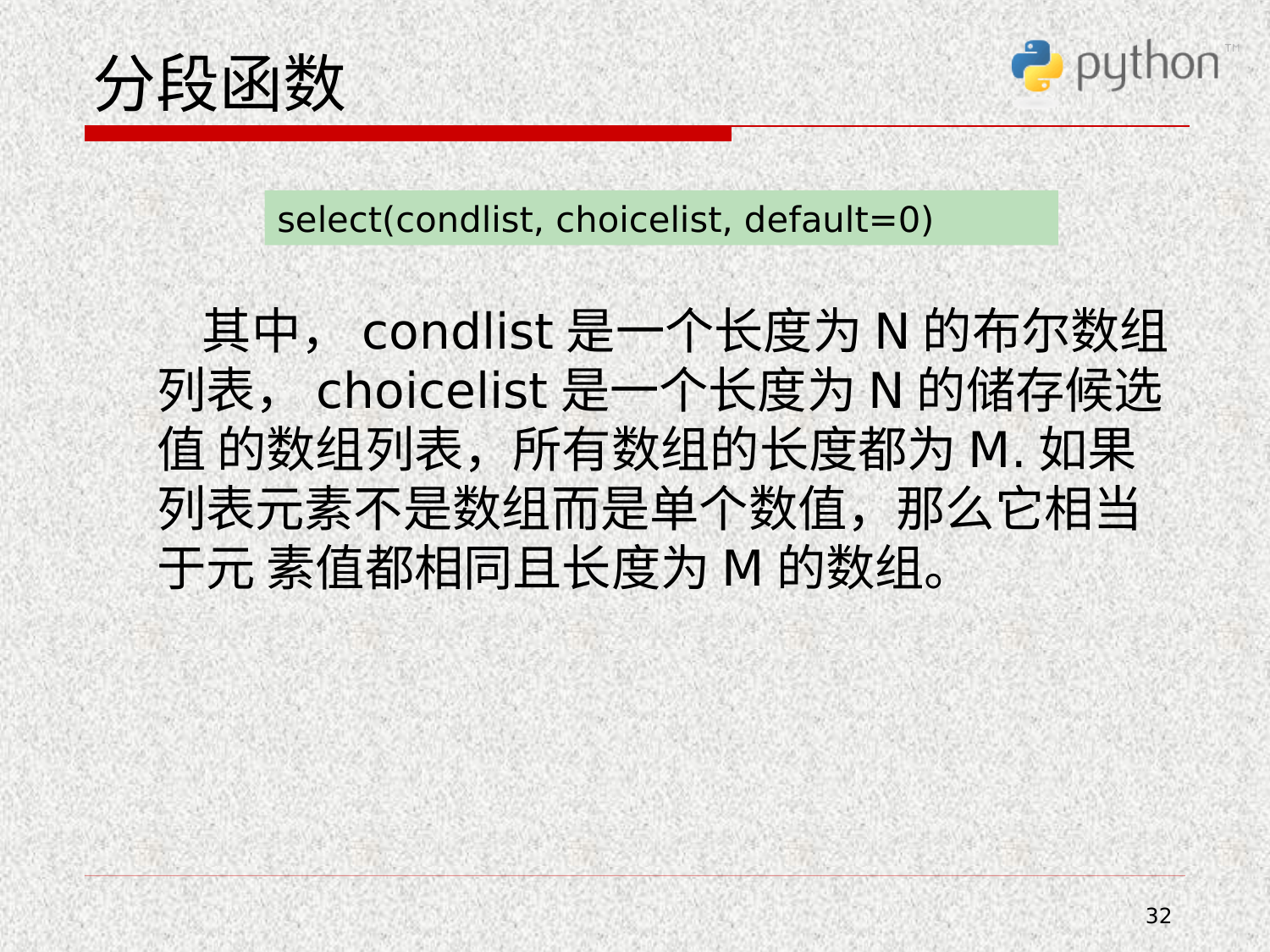

# 分段函数

         其中，condlist是一个长度为N的布尔数组列表，choicelist是一个长度为N的储存候选值 的数组列表，所有数组的长度都为M.如果列表元素不是数组而是单个数值，那么它相当于元 素值都相同且长度为M的数组。
select(condlist, choicelist, default=0)
32